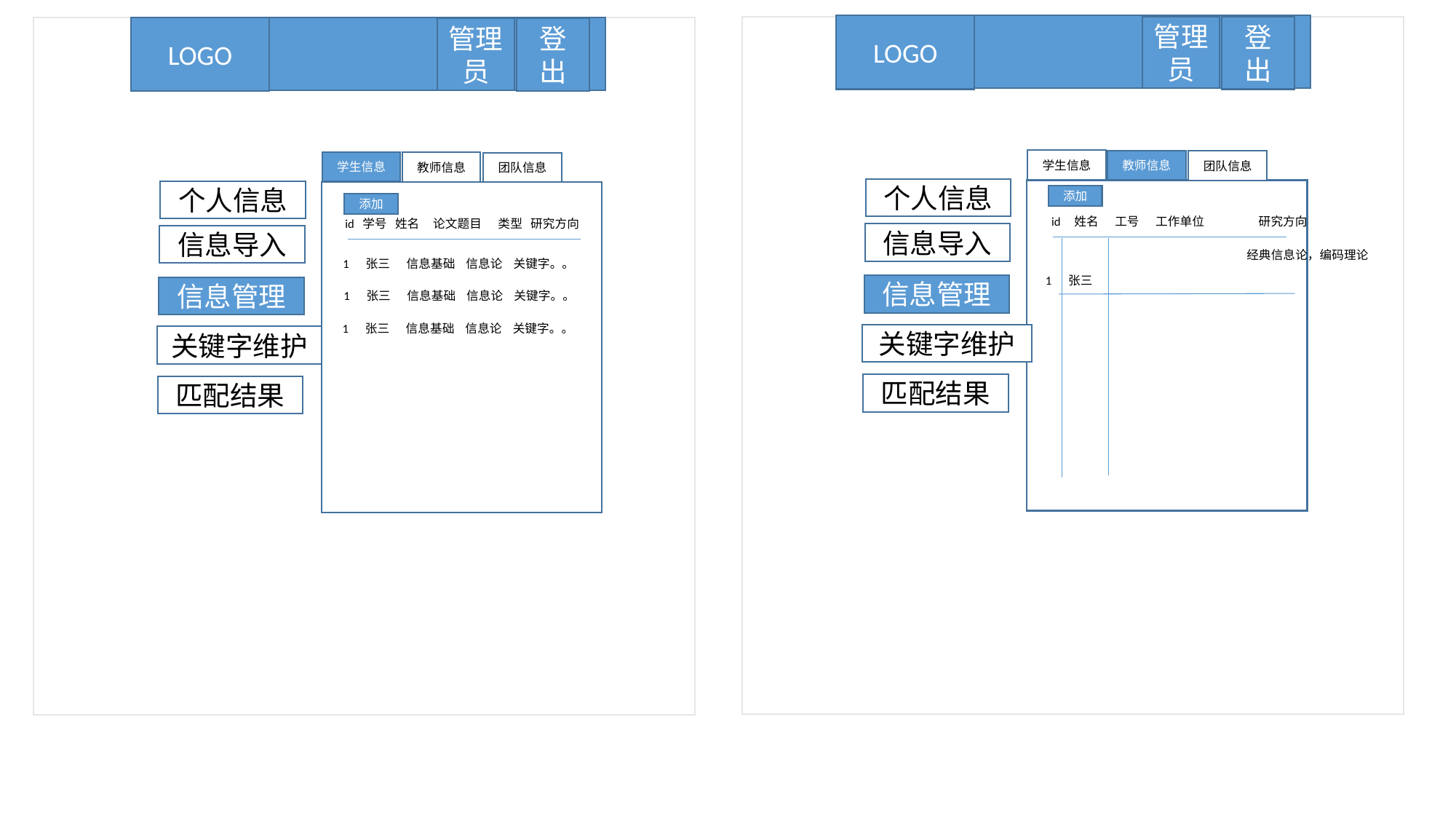

LOGO

管理员
登出

LOGO

管理员
登出
学生信息
教师信息
团队信息
学生信息
教师信息
团队信息
个人信息

个人信息

添加
添加
id    姓名      工号      工作单位                    研究方向
id  学号   姓名     论文题目      类型   研究方向
信息导入
信息导入
经典信息论，编码理论
1     张三      信息基础    信息论    关键字。。
1     张三
信息管理
信息管理
1     张三      信息基础    信息论    关键字。。
1     张三      信息基础    信息论    关键字。。
关键字维护
关键字维护
匹配结果
匹配结果